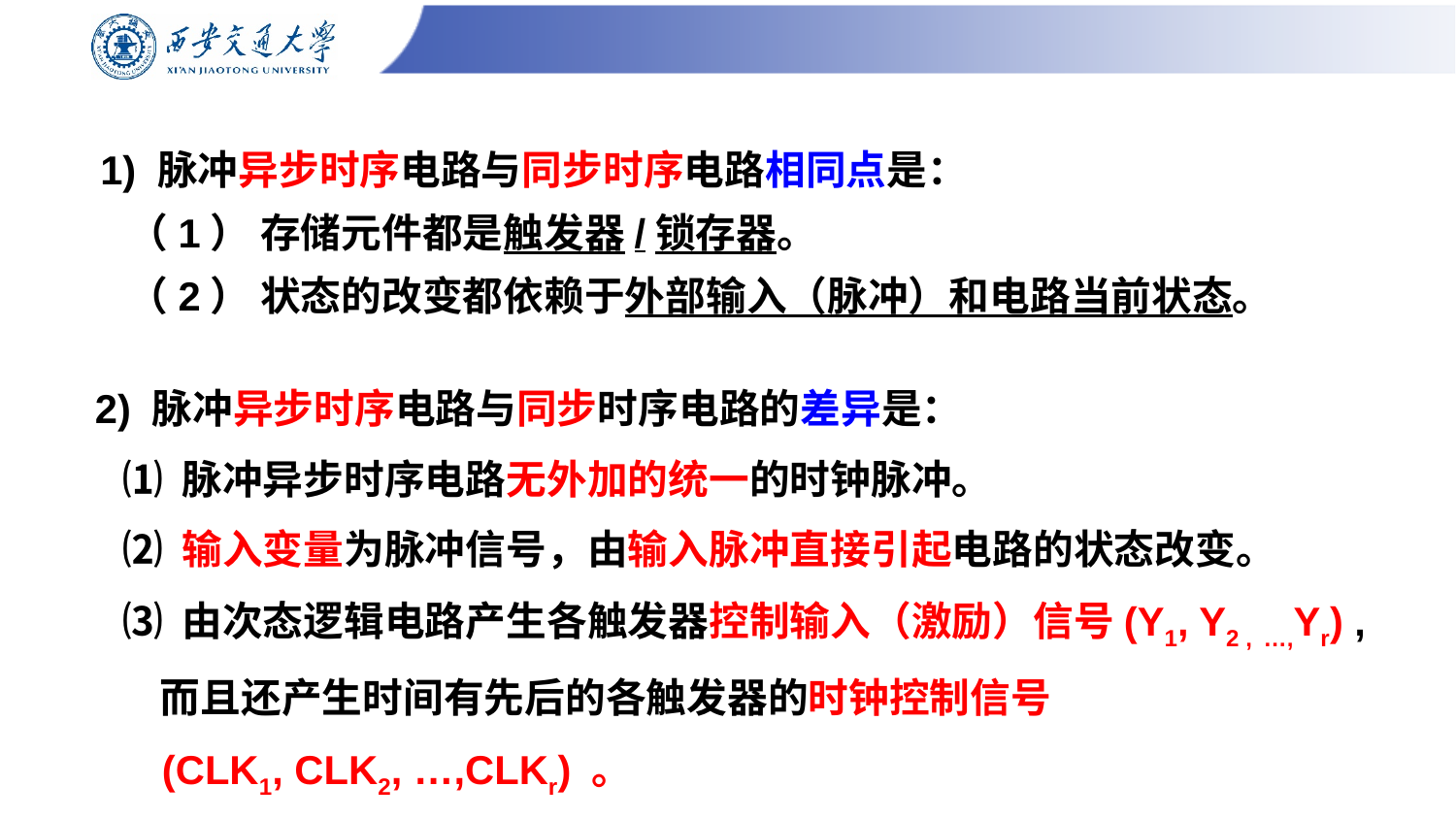

# 1) 脉冲异步时序电路与同步时序电路相同点是： （1） 存储元件都是触发器/锁存器。 （2） 状态的改变都依赖于外部输入（脉冲）和电路当前状态。
2) 脉冲异步时序电路与同步时序电路的差异是：
   ⑴ 脉冲异步时序电路无外加的统一的时钟脉冲。
   ⑵ 输入变量为脉冲信号，由输入脉冲直接引起电路的状态改变。
   ⑶ 由次态逻辑电路产生各触发器控制输入（激励）信号(Y1, Y2 , …,Yr) ,
      而且还产生时间有先后的各触发器的时钟控制信号
      (CLK1, CLK2, …,CLKr) 。